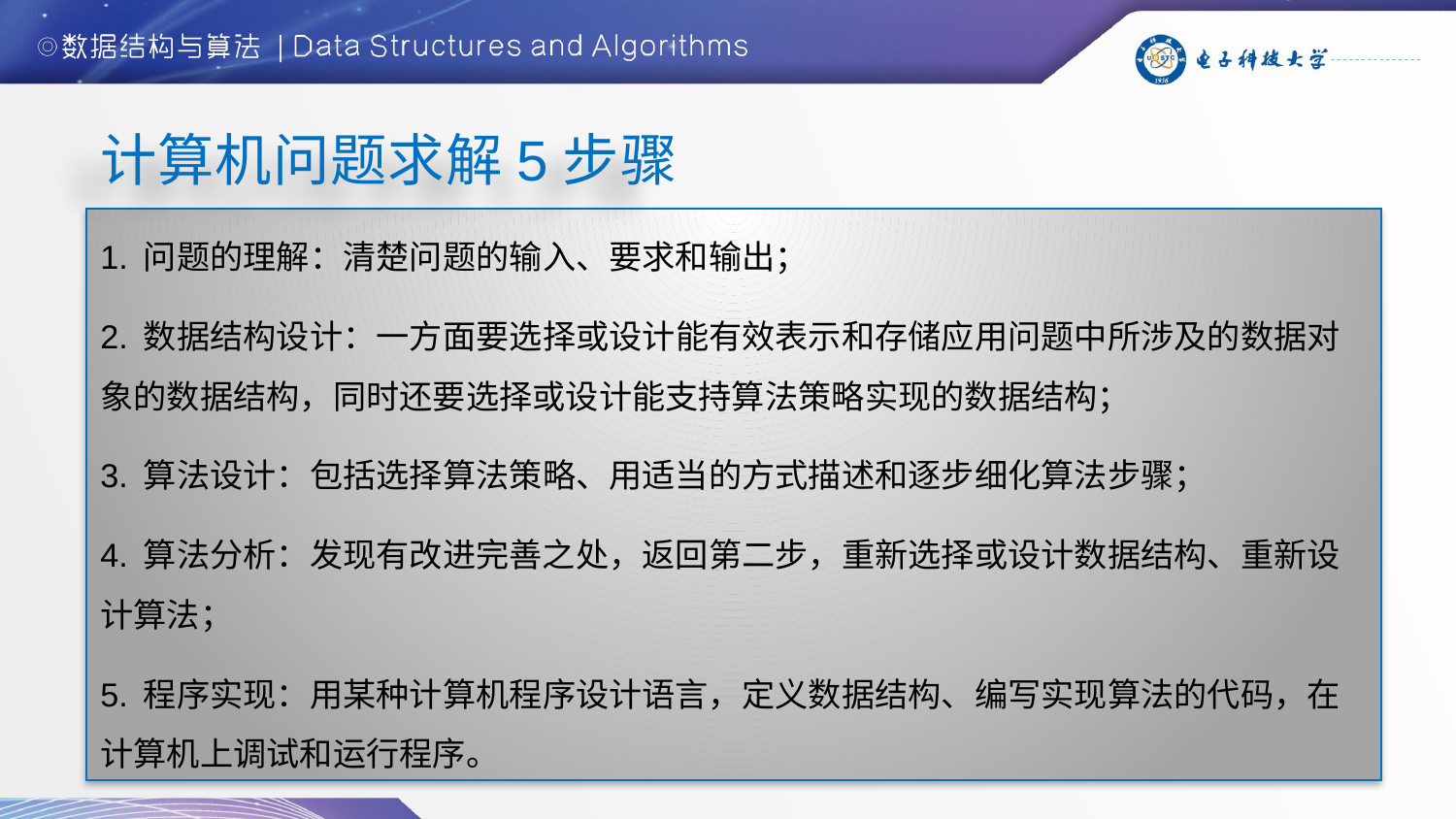

计算机问题求解5步骤
1. 问题的理解：清楚问题的输入、要求和输出；
2. 数据结构设计：一方面要选择或设计能有效表示和存储应用问题中所涉及的数据对象的数据结构，同时还要选择或设计能支持算法策略实现的数据结构；
3. 算法设计：包括选择算法策略、用适当的方式描述和逐步细化算法步骤；
4. 算法分析：发现有改进完善之处，返回第二步，重新选择或设计数据结构、重新设计算法；
5. 程序实现：用某种计算机程序设计语言，定义数据结构、编写实现算法的代码，在计算机上调试和运行程序。